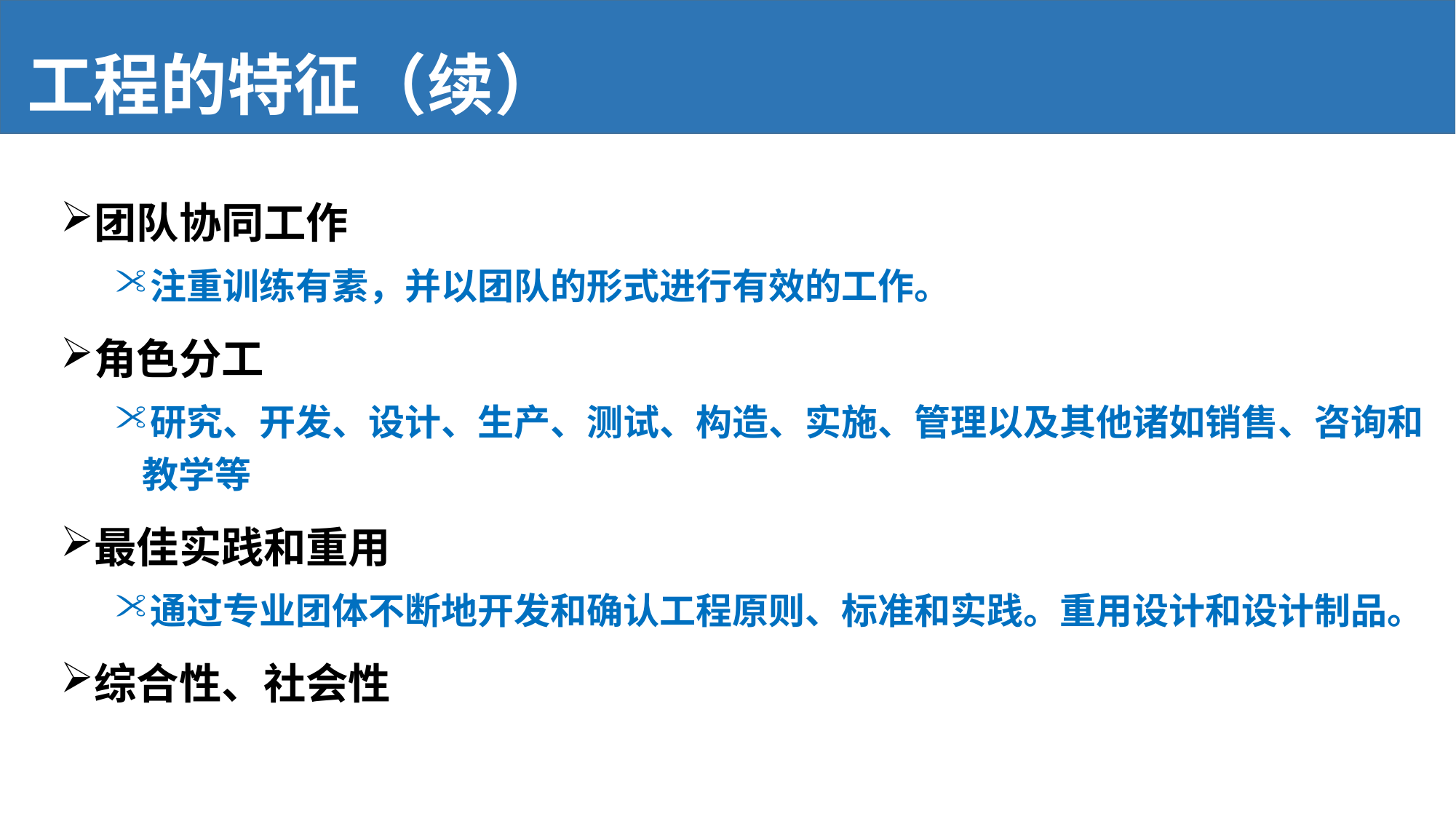

# 工程的特征（续）
团队协同工作
注重训练有素，并以团队的形式进行有效的工作。
角色分工
研究、开发、设计、生产、测试、构造、实施、管理以及其他诸如销售、咨询和教学等
最佳实践和重用
通过专业团体不断地开发和确认工程原则、标准和实践。重用设计和设计制品。
综合性、社会性